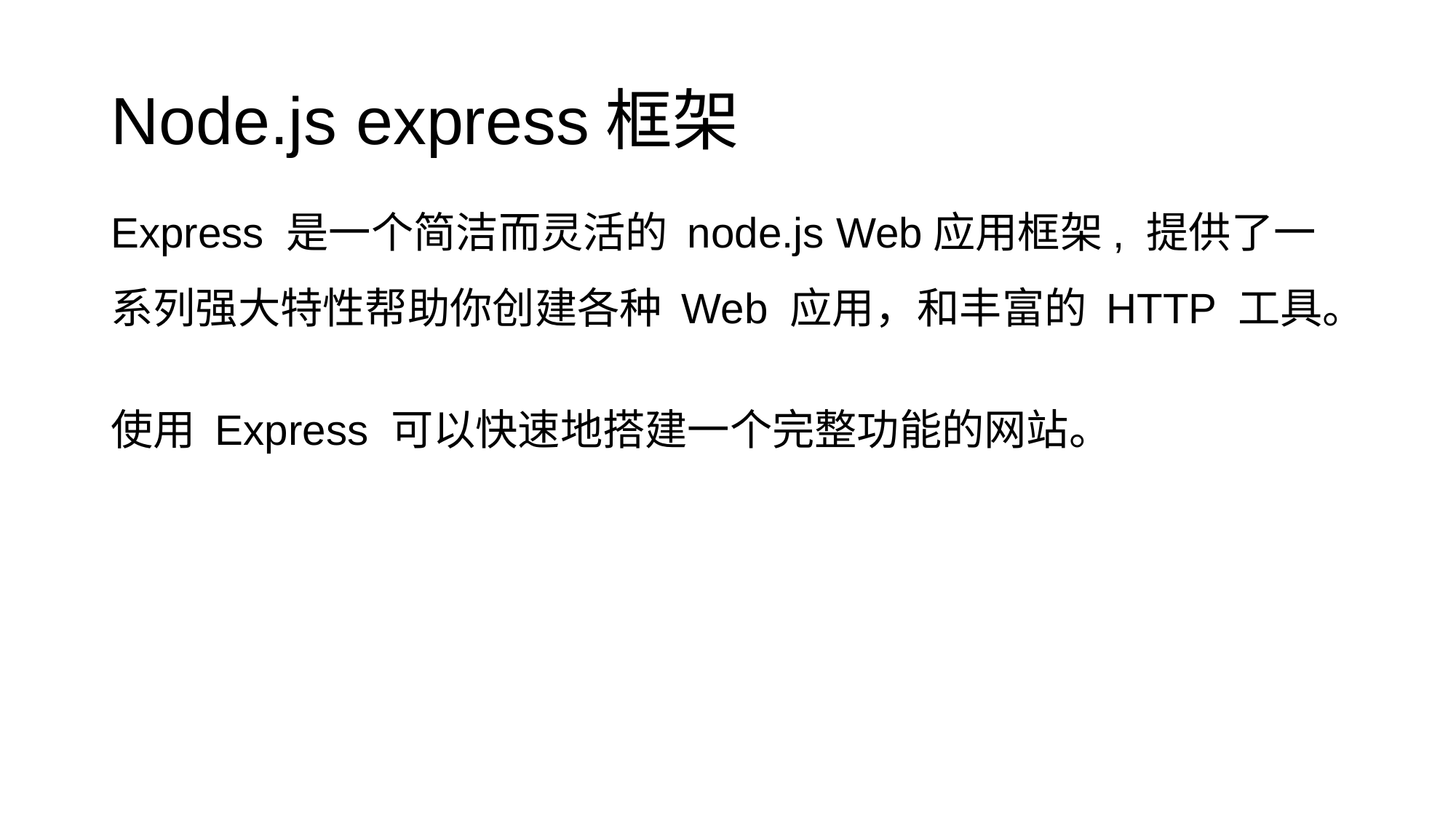

# Node.js express框架
Express 是一个简洁而灵活的 node.js Web应用框架, 提供了一系列强大特性帮助你创建各种 Web 应用，和丰富的 HTTP 工具。

使用 Express 可以快速地搭建一个完整功能的网站。